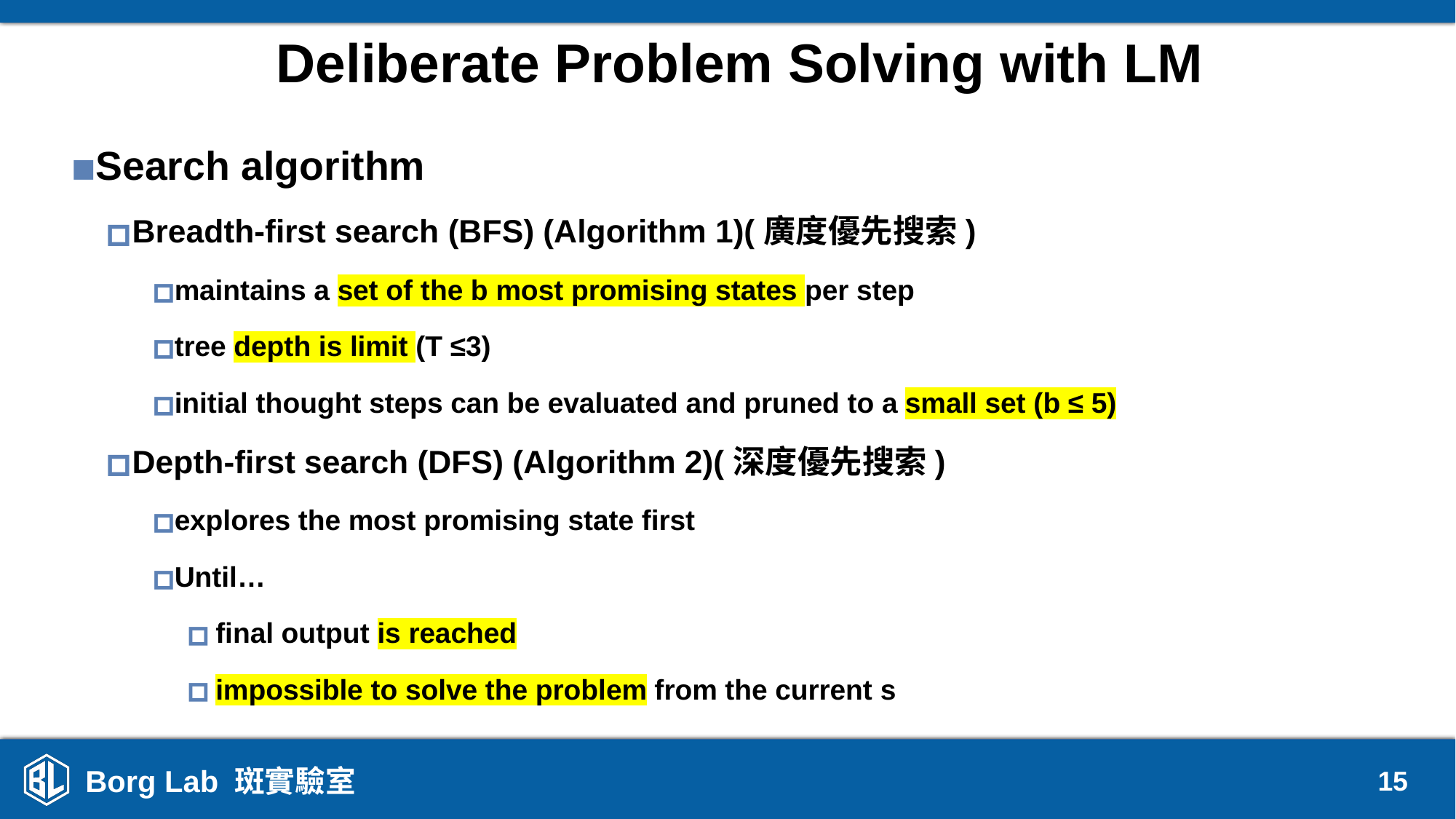

# Deliberate Problem Solving with LM
Search algorithm
Breadth-first search (BFS) (Algorithm 1)(廣度優先搜索)
maintains a set of the b most promising states per step
tree depth is limit (T ≤3)
initial thought steps can be evaluated and pruned to a small set (b ≤ 5)
Depth-first search (DFS) (Algorithm 2)(深度優先搜索)
explores the most promising state first
Until…
final output is reached
impossible to solve the problem from the current s

15